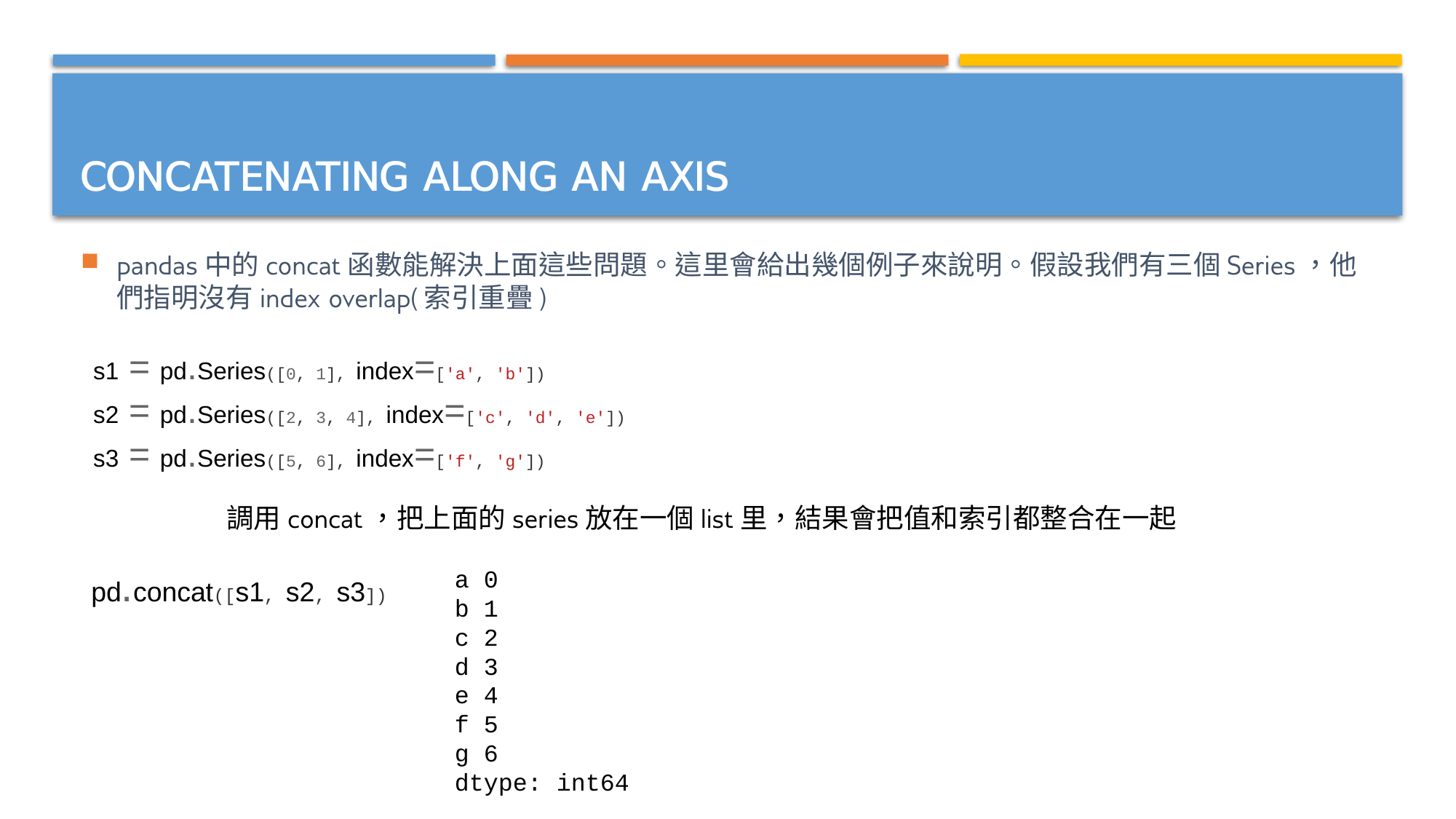

pandas中的concat函數能解決上面這些問題。這里會給出幾個例子來說明。假設我們有三個Series，他們指明沒有index overlap(索引重疊)
# Concatenating Along an Axis
s1 = pd.Series([0, 1], index=['a', 'b'])
s2 = pd.Series([2, 3, 4], index=['c', 'd', 'e'])
s3 = pd.Series([5, 6], index=['f', 'g'])
調用concat，把上面的series放在一個list里，結果會把值和索引都整合在一起
pd.concat([s1, s2, s3])
a 0
b 1
c 2
d 3
e 4
f 5
g 6
dtype: int64